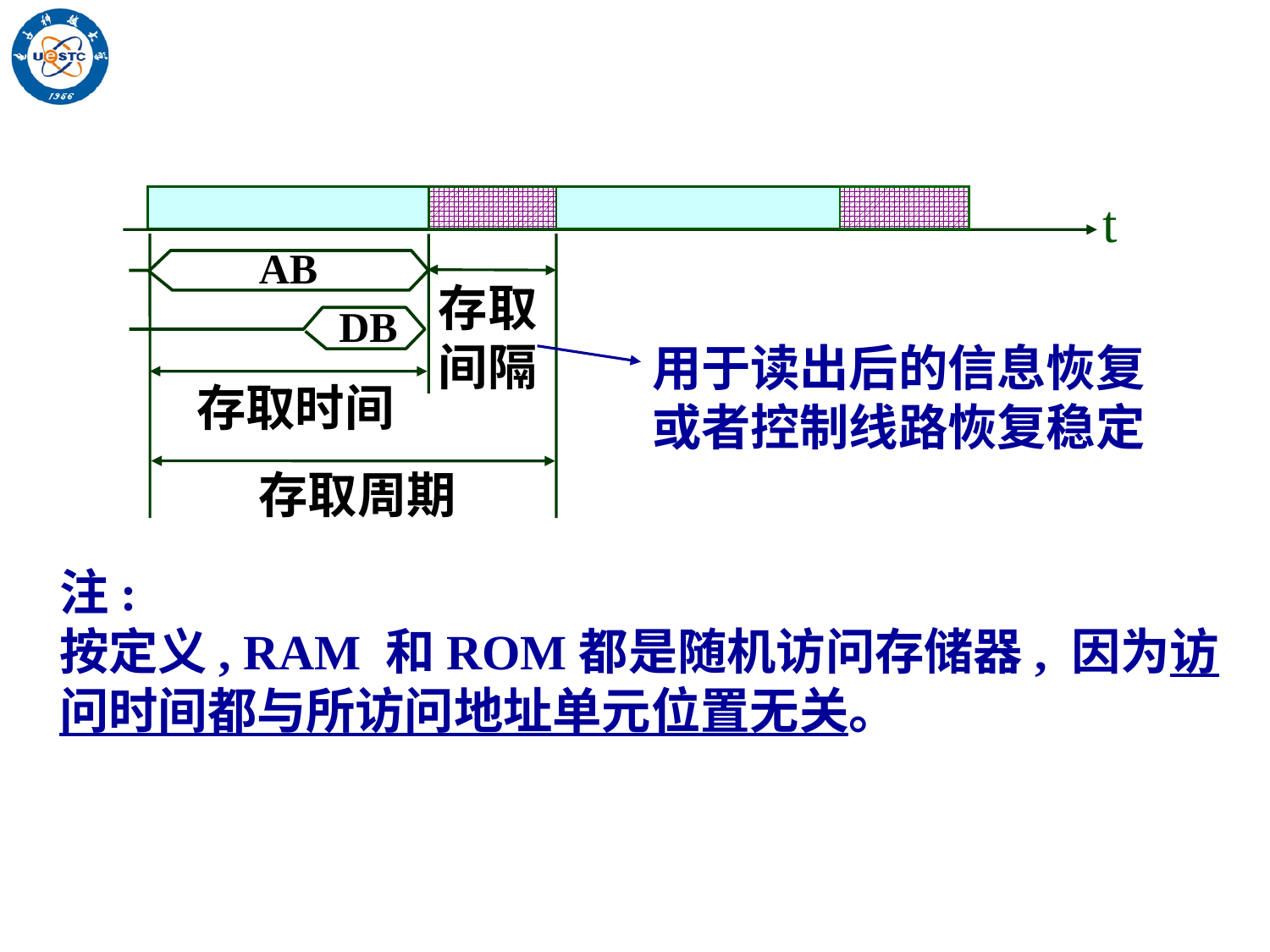

t

AB

存取间隔
DB

用于读出后的信息恢复或者控制线路恢复稳定

存取时间

存取周期

注:
按定义, RAM 和ROM都是随机访问存储器, 因为访问时间都与所访问地址单元位置无关。